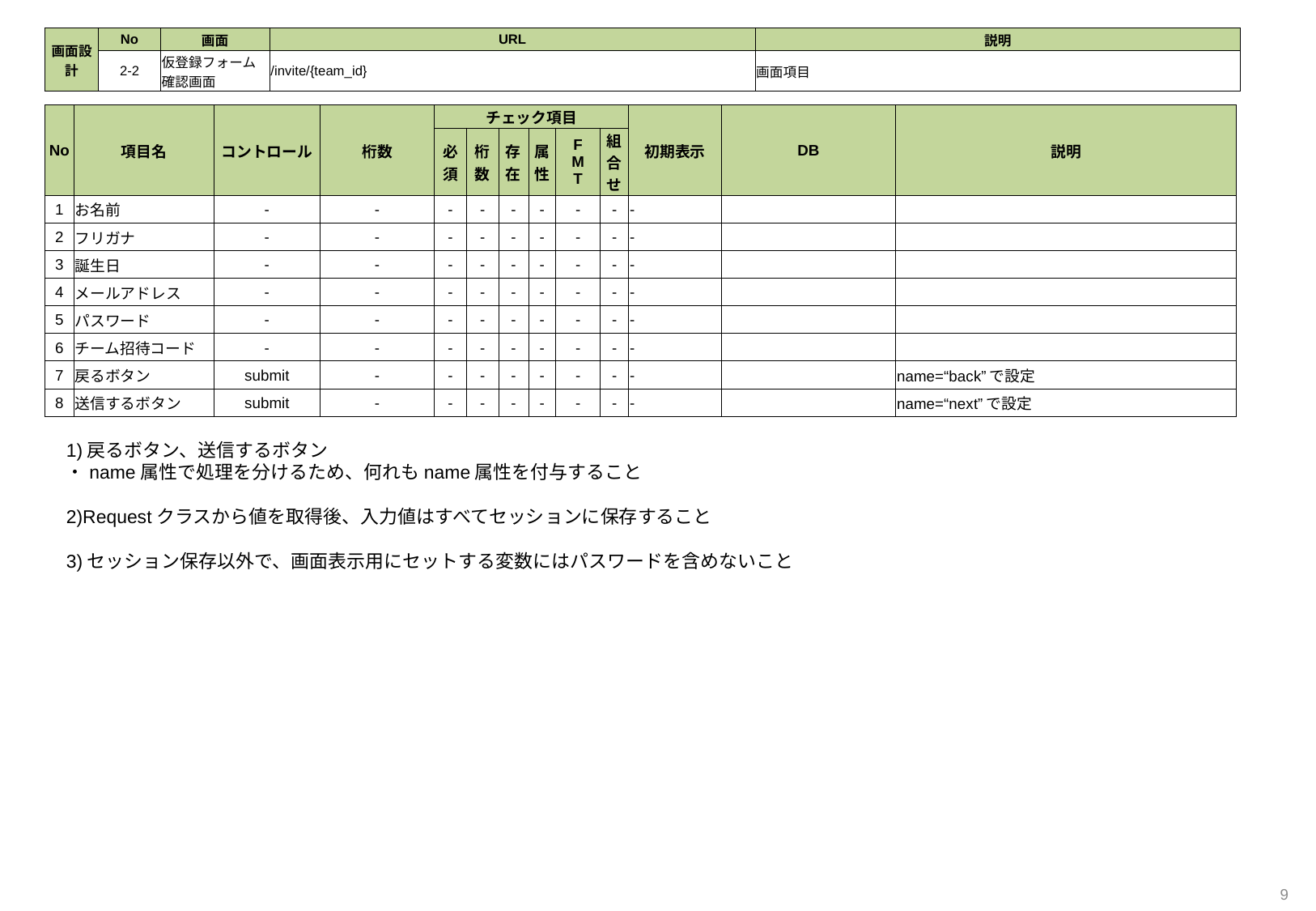

| 画面設計 | No | 画面 | URL | 説明 |
| --- | --- | --- | --- | --- |
|  | 2-2 | 仮登録フォーム確認画面 | /invite/{team\_id} | 画面項目 |
| No | 項目名 | コントロール | 桁数 | チェック項目 |  |  |  |  |  | 初期表示 | DB | 説明 |
| --- | --- | --- | --- | --- | --- | --- | --- | --- | --- | --- | --- | --- |
|  |  |  |  | 必 須 | 桁数 | 存在 | 属性 | F M T | 組合せ |  |  |  |
| 1 | お名前 | - | - | - | - | - | - | - | - | - |  |  |
| 2 | フリガナ | - | - | - | - | - | - | - | - | - |  |  |
| 3 | 誕生日 | - | - | - | - | - | - | - | - | - |  |  |
| 4 | メールアドレス | - | - | - | - | - | - | - | - | - |  |  |
| 5 | パスワード | - | - | - | - | - | - | - | - | - |  |  |
| 6 | チーム招待コード | - | - | - | - | - | - | - | - | - |  |  |
| 7 | 戻るボタン | submit | - | - | - | - | - | - | - | - |  | name=“back”で設定 |
| 8 | 送信するボタン | submit | - | - | - | - | - | - | - | - |  | name=“next”で設定 |
1)戻るボタン、送信するボタン
・name属性で処理を分けるため、何れもname属性を付与すること

2)Requestクラスから値を取得後、入力値はすべてセッションに保存すること

3)セッション保存以外で、画面表示用にセットする変数にはパスワードを含めないこと
9